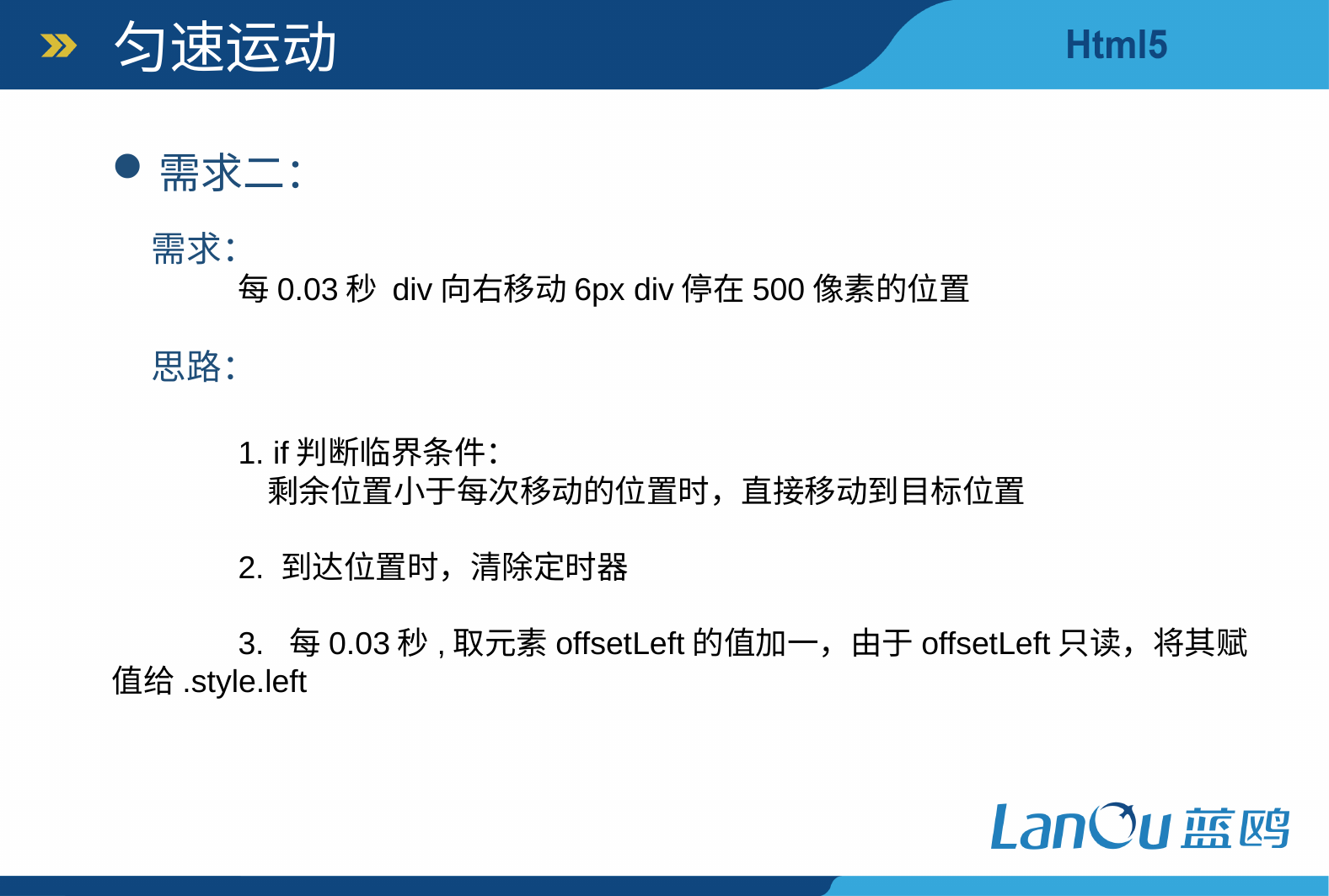

匀速运动
需求二：

    需求：
	每0.03秒 div向右移动6px div停在500像素的位置

    思路：

	1. if判断临界条件：
	   剩余位置小于每次移动的位置时，直接移动到目标位置

	2. 到达位置时，清除定时器

	3.  每0.03秒,取元素offsetLeft的值加一，由于offsetLeft只读，将其赋值给.style.left